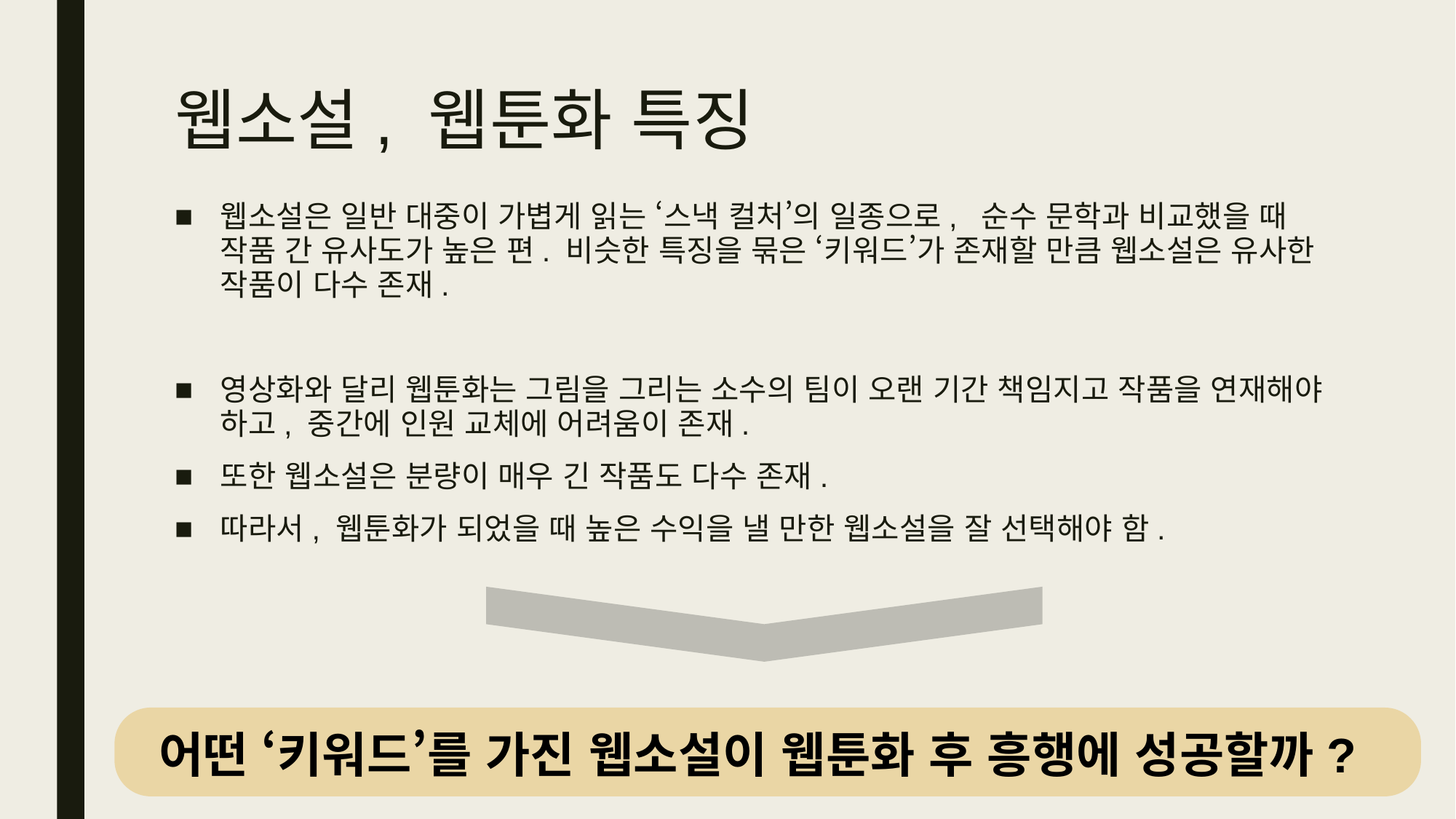

# 웹소설, 웹툰화 특징
웹소설은 일반 대중이 가볍게 읽는 ‘스낵 컬처’의 일종으로,  순수 문학과 비교했을 때 작품 간 유사도가 높은 편. 비슷한 특징을 묶은 ‘키워드’가 존재할 만큼 웹소설은 유사한 작품이 다수 존재.

영상화와 달리 웹툰화는 그림을 그리는 소수의 팀이 오랜 기간 책임지고 작품을 연재해야 하고, 중간에 인원 교체에 어려움이 존재.
또한 웹소설은 분량이 매우 긴 작품도 다수 존재.
따라서, 웹툰화가 되었을 때 높은 수익을 낼 만한 웹소설을 잘 선택해야 함.

어떤 ‘키워드’를 가진 웹소설이 웹툰화 후 흥행에 성공할까?